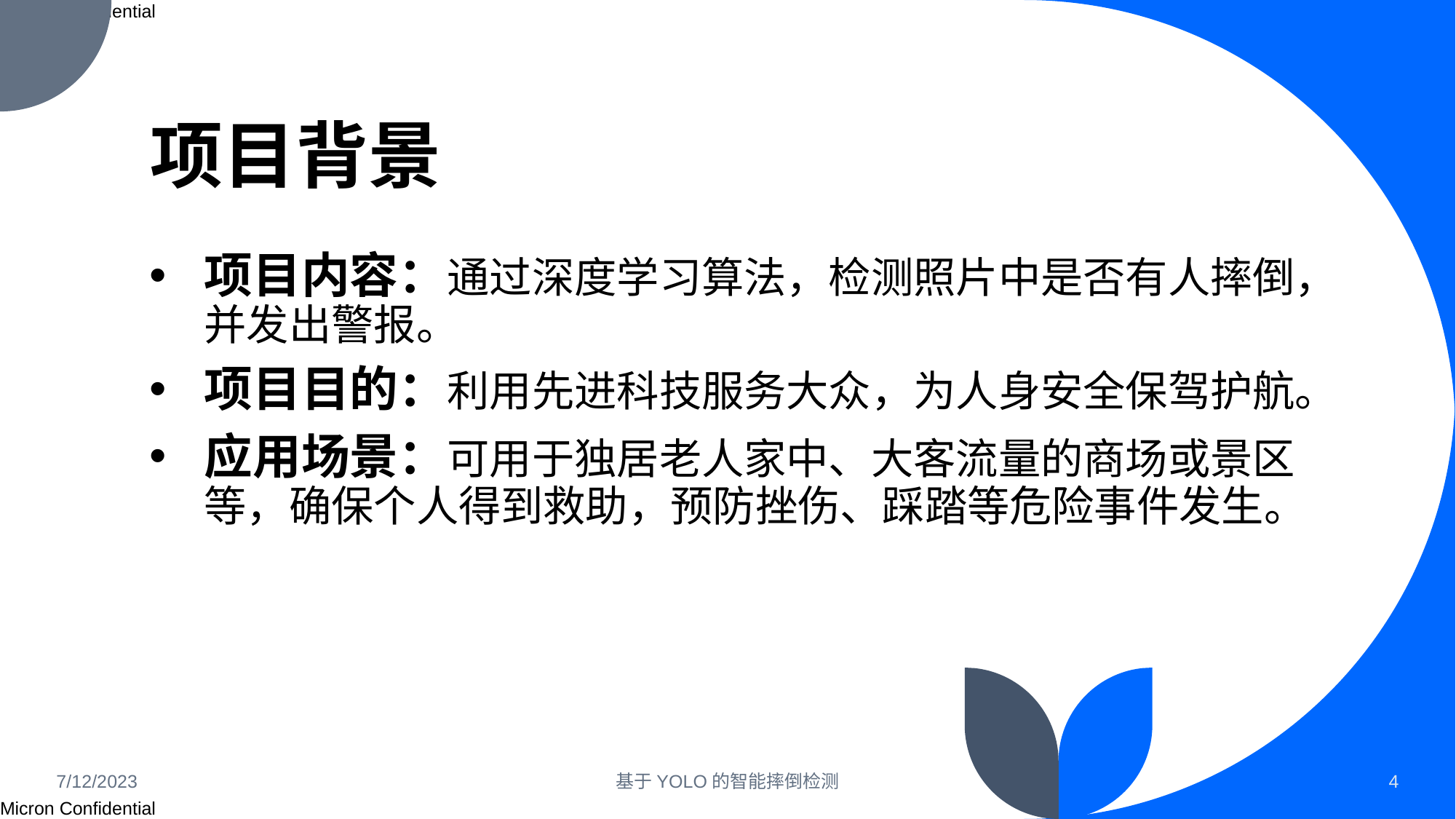

# 项目背景
项目内容：通过深度学习算法，检测照片中是否有人摔倒，并发出警报。
项目目的：利用先进科技服务大众，为人身安全保驾护航。
应用场景：可用于独居老人家中、大客流量的商场或景区等，确保个人得到救助，预防挫伤、踩踏等危险事件发生。

7/12/2023
基于YOLO的智能摔倒检测
4